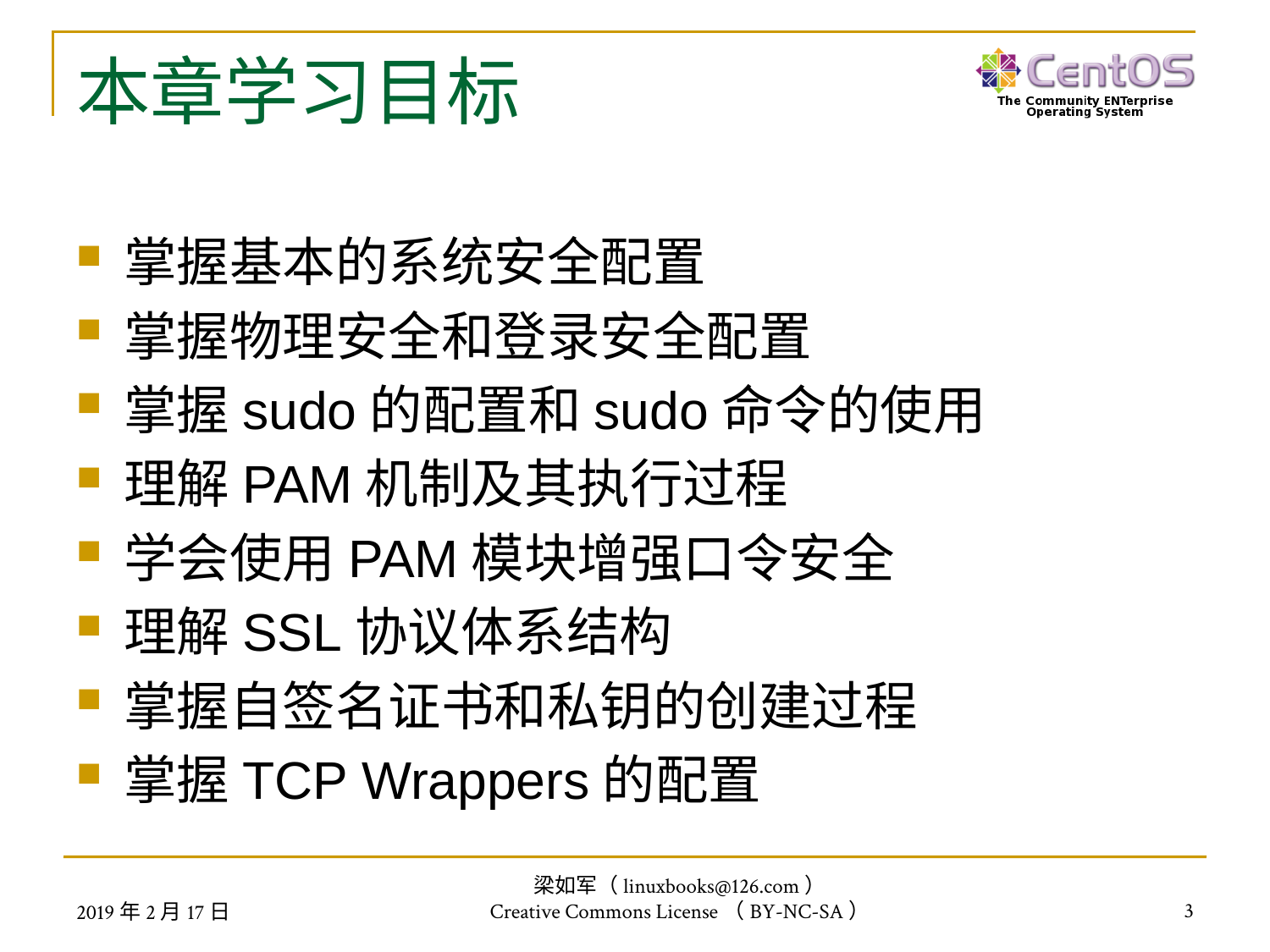

# 本章学习目标
掌握基本的系统安全配置
掌握物理安全和登录安全配置
掌握sudo的配置和sudo命令的使用
理解PAM机制及其执行过程
学会使用PAM模块增强口令安全
理解SSL协议体系结构
掌握自签名证书和私钥的创建过程
掌握TCP Wrappers的配置
梁如军（linuxbooks@126.com）
Creative Commons License（BY-NC-SA）
2019年2月17日
3